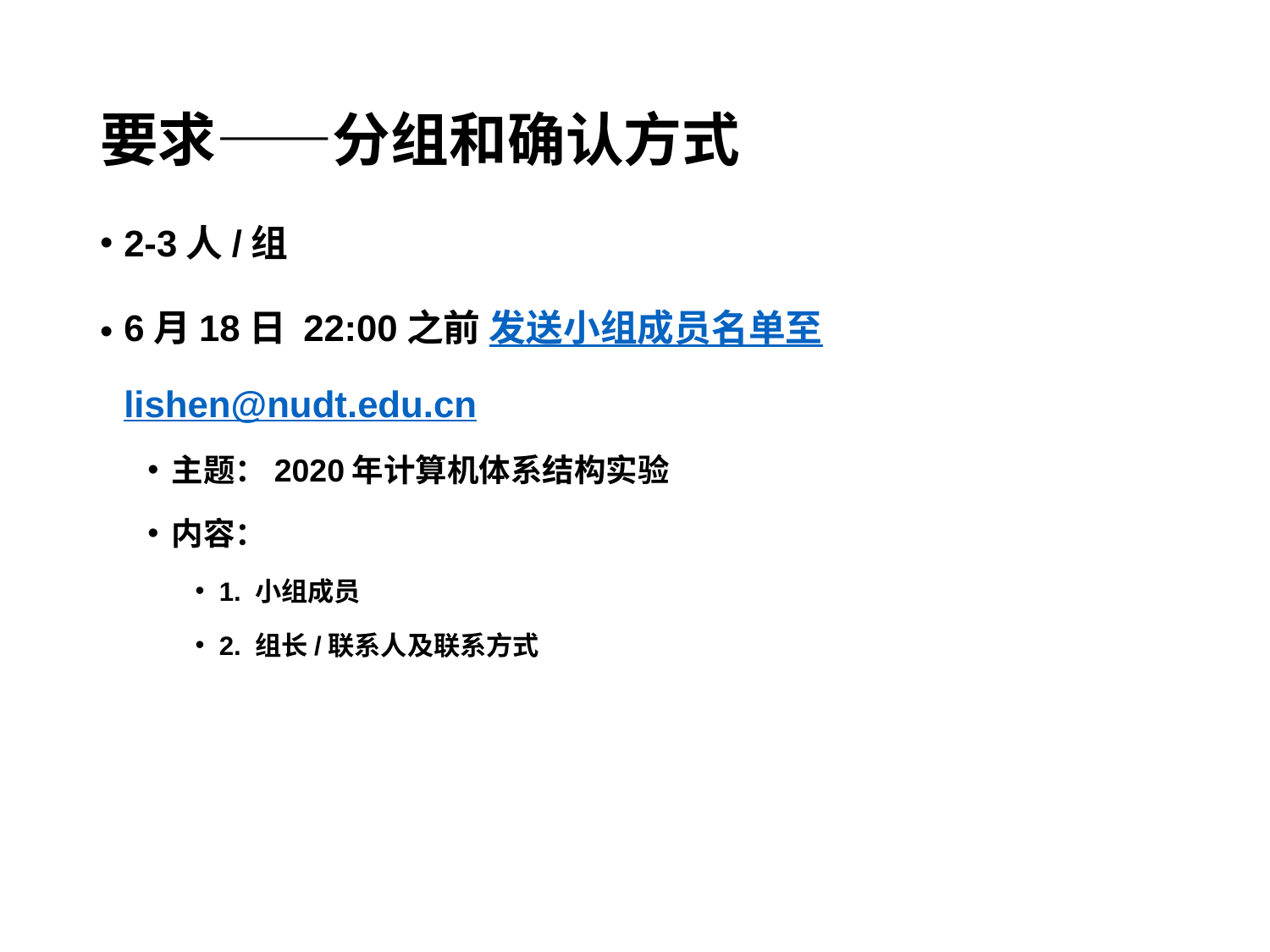

# 要求——分组和确认方式
2-3人/组
6月18日 22:00之前 发送小组成员名单至lishen@nudt.edu.cn
主题：2020年计算机体系结构实验
内容：
1. 小组成员
2. 组长/联系人及联系方式